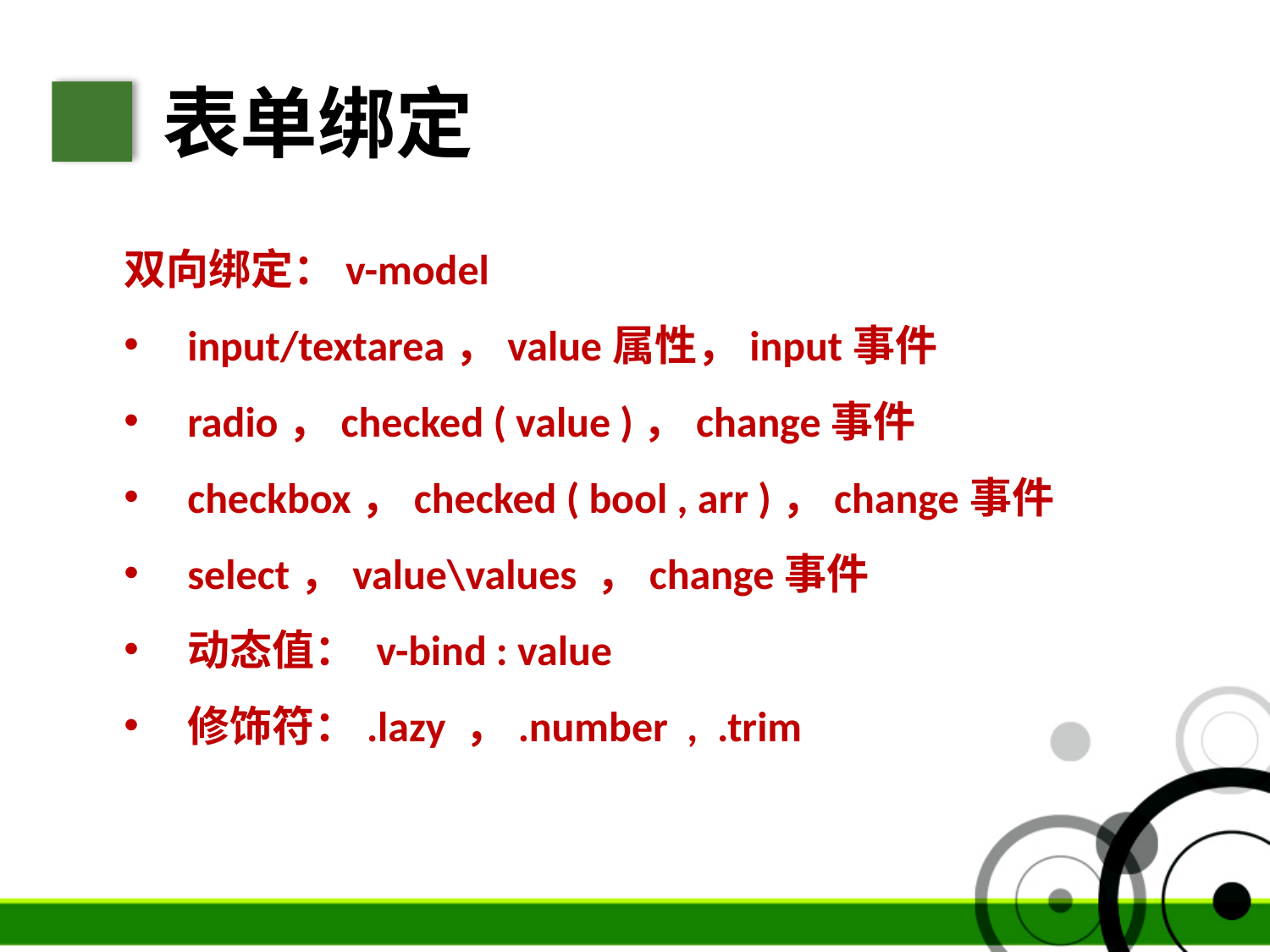

表单绑定

双向绑定：v-model
input/textarea，value属性，input事件
radio，checked ( value )，change事件
checkbox，checked ( bool , arr )，change事件
select，value\values ，change事件
动态值： v-bind : value
修饰符：.lazy ，.number  ,  .trim